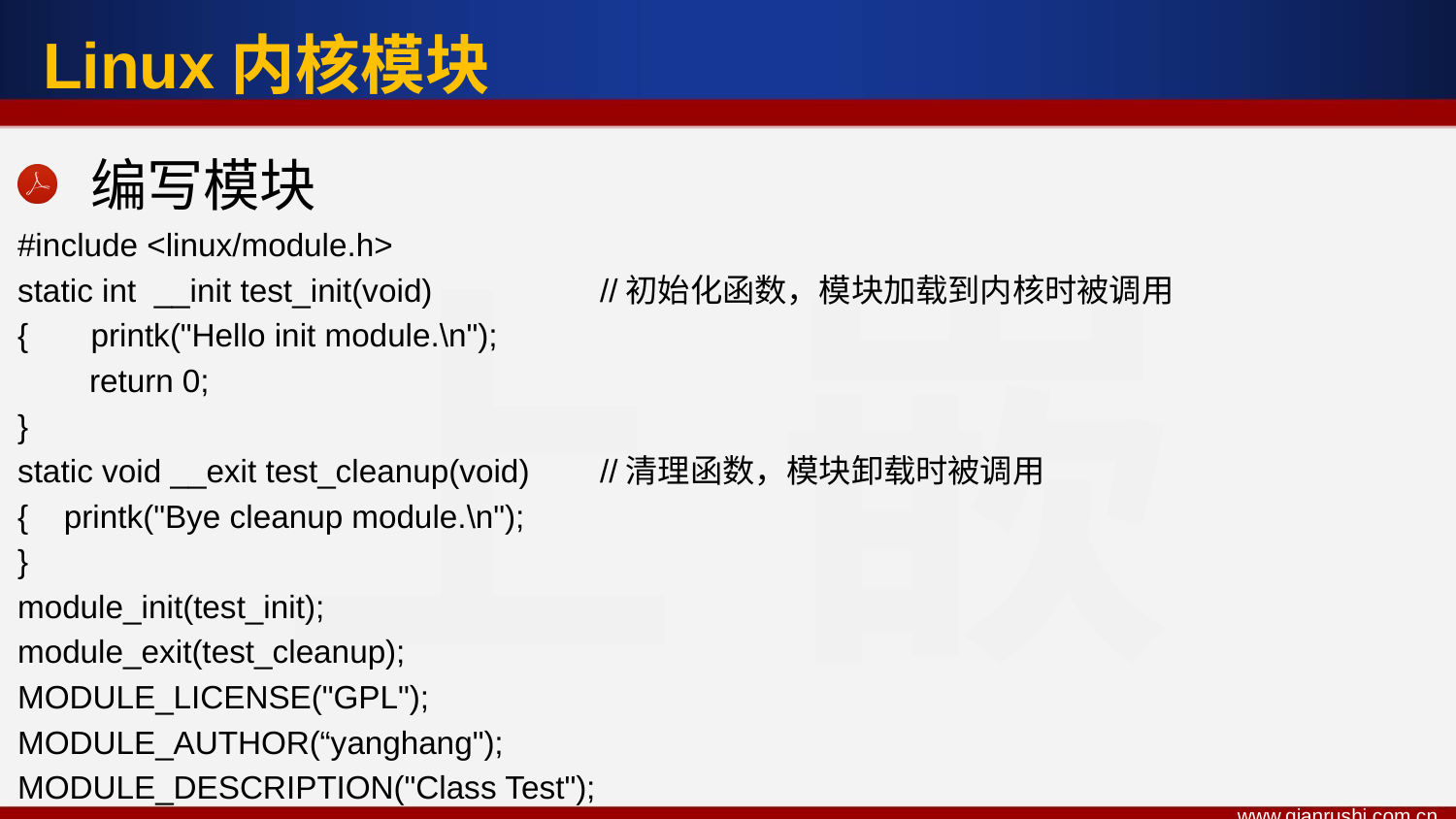

Linux内核模块
编写模块
#include <linux/module.h>
static int  __init test_init(void)		//初始化函数，模块加载到内核时被调用
{       printk("Hello init module.\n");
        return 0;
}
static void __exit test_cleanup(void)	//清理函数，模块卸载时被调用
{    printk("Bye cleanup module.\n");
}
module_init(test_init);
module_exit(test_cleanup);
MODULE_LICENSE("GPL");
MODULE_AUTHOR(“yanghang");
MODULE_DESCRIPTION("Class Test");